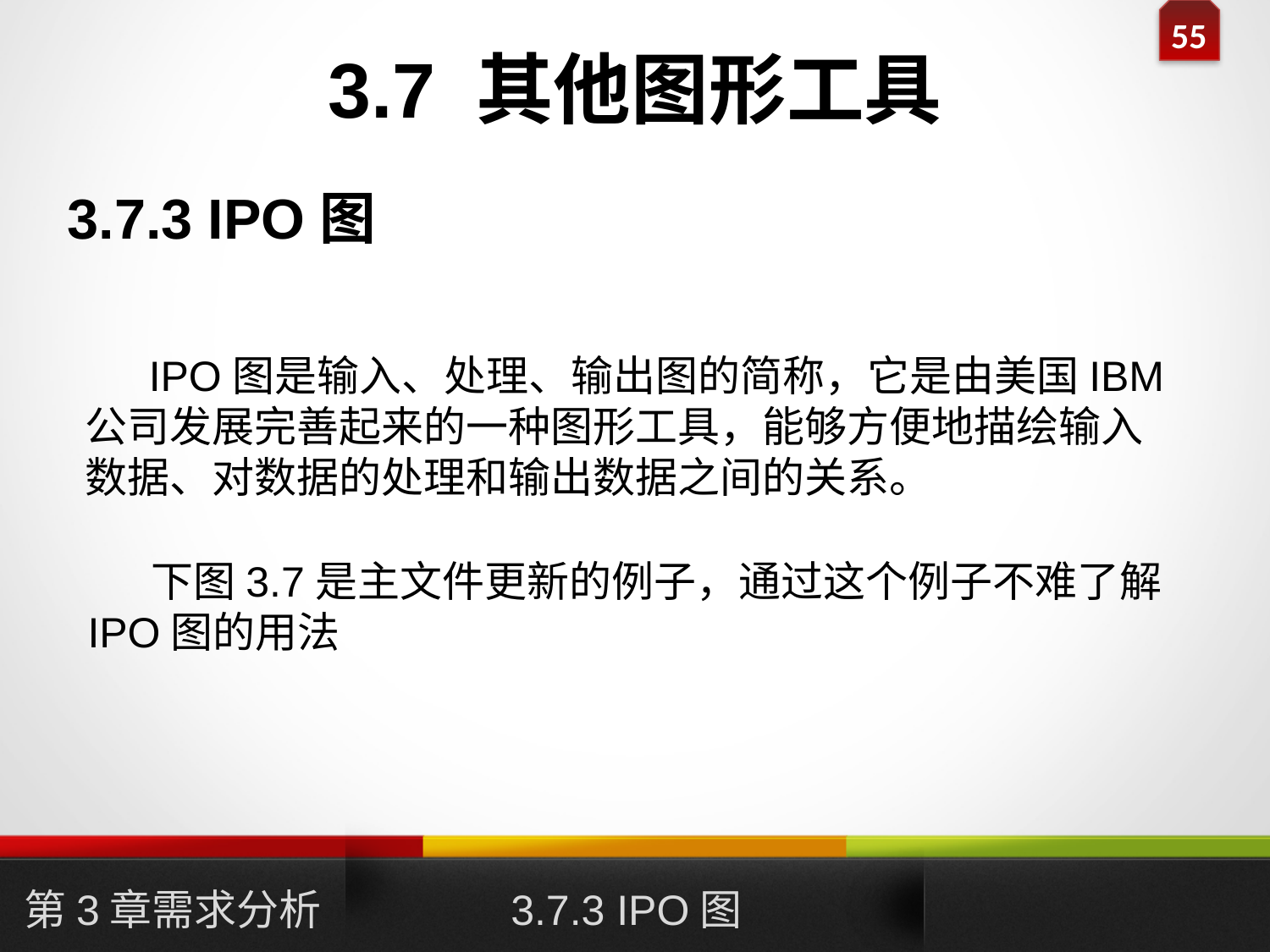

# 3.7 其他图形工具
3.7.3 IPO图
IPO图是输入、处理、输出图的简称，它是由美国IBM公司发展完善起来的一种图形工具，能够方便地描绘输入数据、对数据的处理和输出数据之间的关系。
下图3.7是主文件更新的例子，通过这个例子不难了解IPO图的用法
3.7.3 IPO图
第3章需求分析